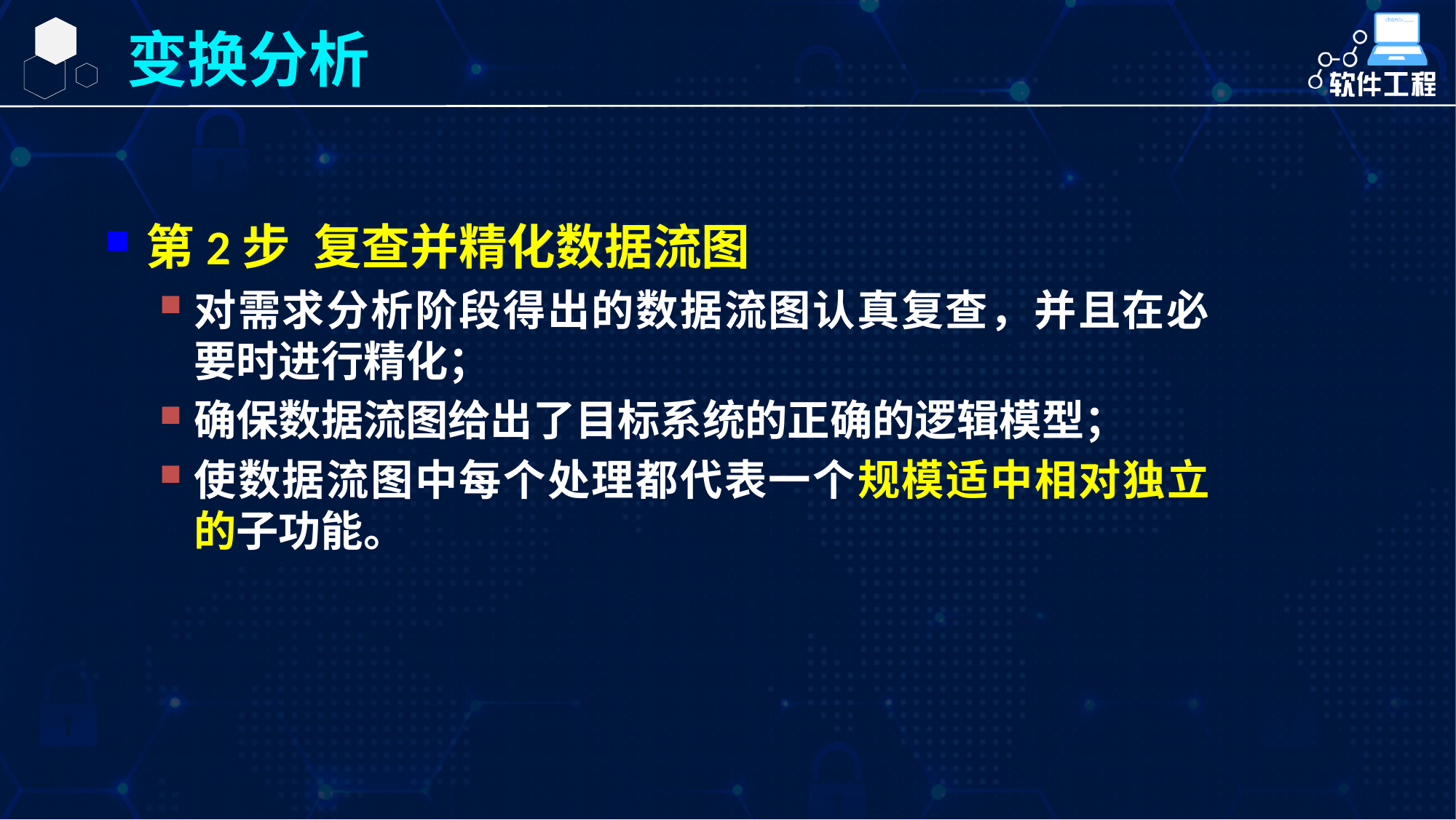

变换分析

第2步  复查并精化数据流图
对需求分析阶段得出的数据流图认真复查，并且在必要时进行精化；
确保数据流图给出了目标系统的正确的逻辑模型；
使数据流图中每个处理都代表一个规模适中相对独立的子功能。